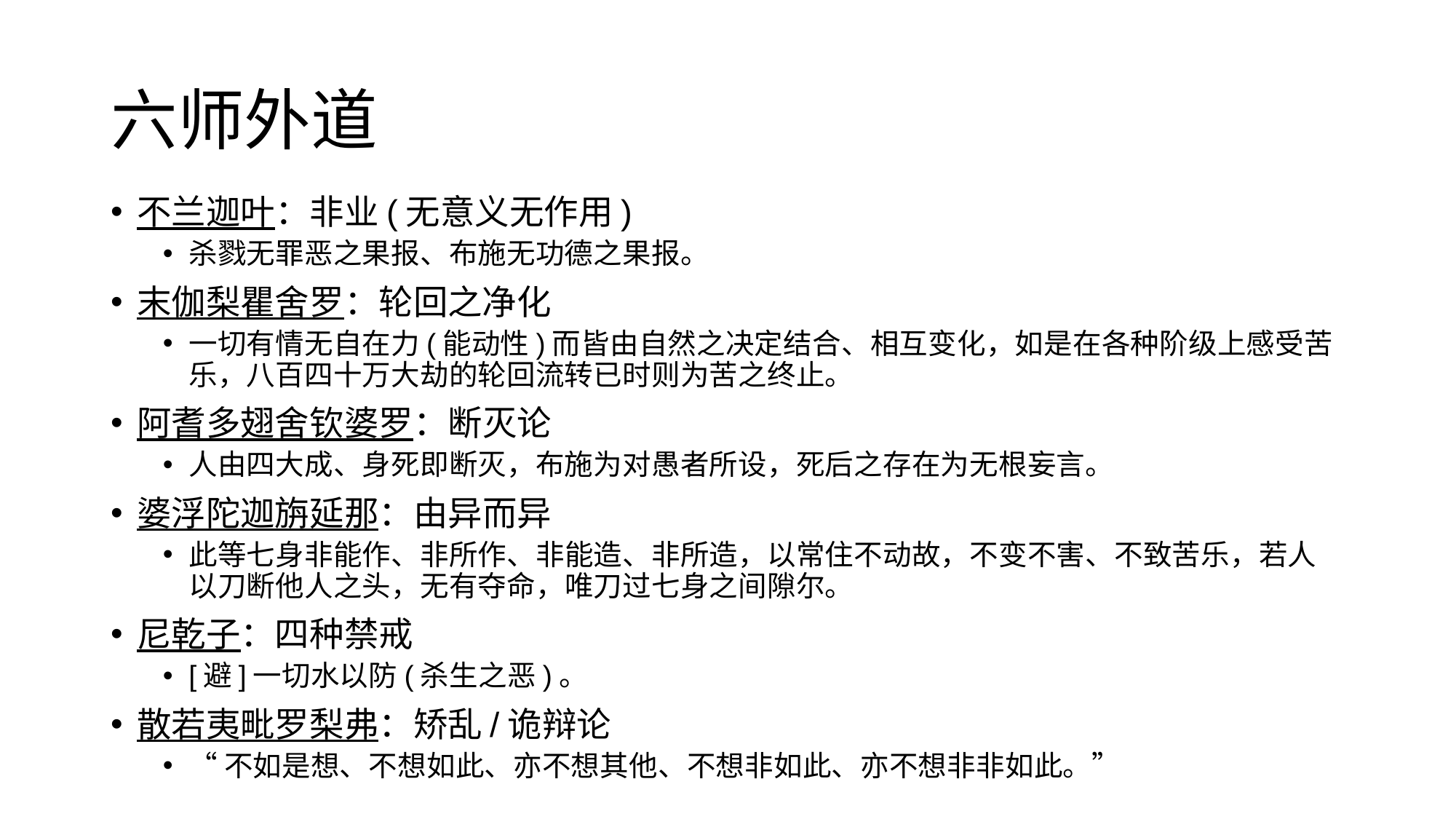

# 六师外道
不兰迦叶：非业(无意义无作用)
杀戮无罪恶之果报、布施无功德之果报。
末伽梨瞿舍罗：轮回之净化
一切有情无自在力(能动性)而皆由自然之决定结合、相互变化，如是在各种阶级上感受苦乐，八百四十万大劫的轮回流转已时则为苦之终止。
阿耆多翅舍钦婆罗：断灭论
人由四大成、身死即断灭，布施为对愚者所设，死后之存在为无根妄言。
婆浮陀迦旃延那：由异而异
此等七身非能作、非所作、非能造、非所造，以常住不动故，不变不害、不致苦乐，若人以刀断他人之头，无有夺命，唯刀过七身之间隙尔。
尼乾子：四种禁戒
[避]一切水以防(杀生之恶)。
散若夷毗罗梨弗：矫乱/诡辩论
“不如是想、不想如此、亦不想其他、不想非如此、亦不想非非如此。”